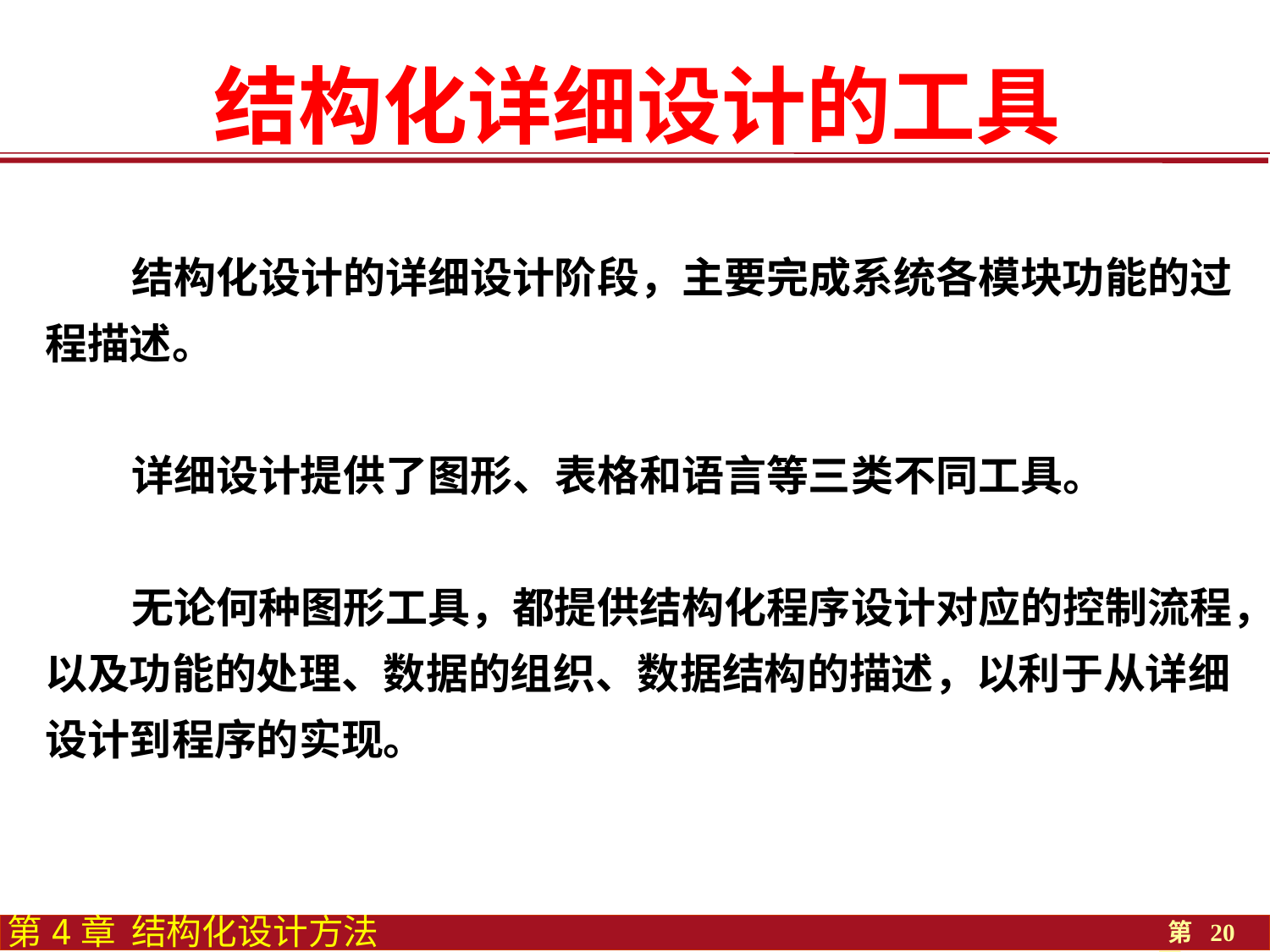

结构化详细设计的工具
        结构化设计的详细设计阶段，主要完成系统各模块功能的过程描述。

        详细设计提供了图形、表格和语言等三类不同工具。

        无论何种图形工具，都提供结构化程序设计对应的控制流程，以及功能的处理、数据的组织、数据结构的描述，以利于从详细设计到程序的实现。